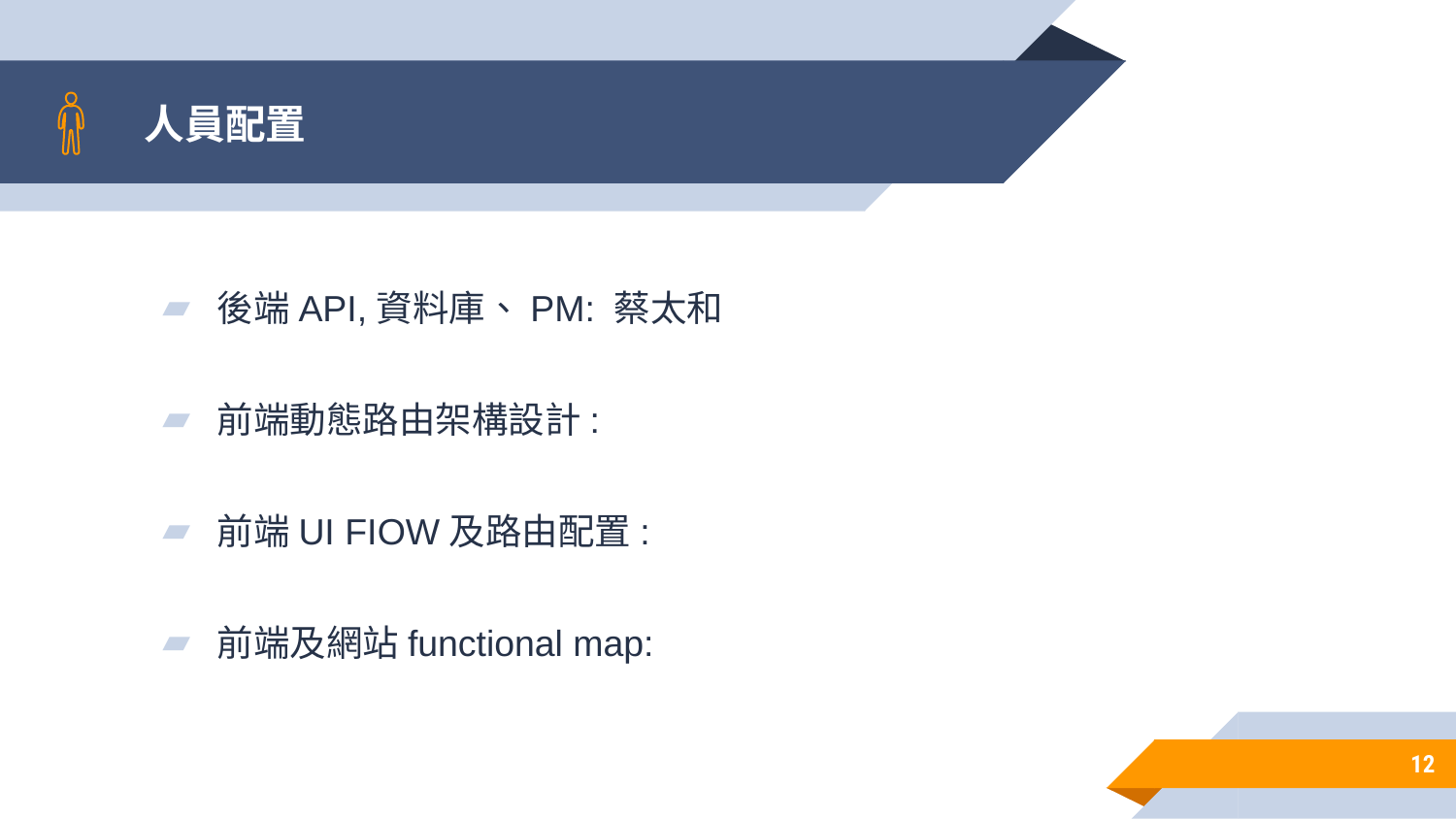

# 人員配置

後端API,資料庫、PM: 蔡太和

前端動態路由架構設計:

前端UI FIOW及路由配置:

前端及網站functional map:

12